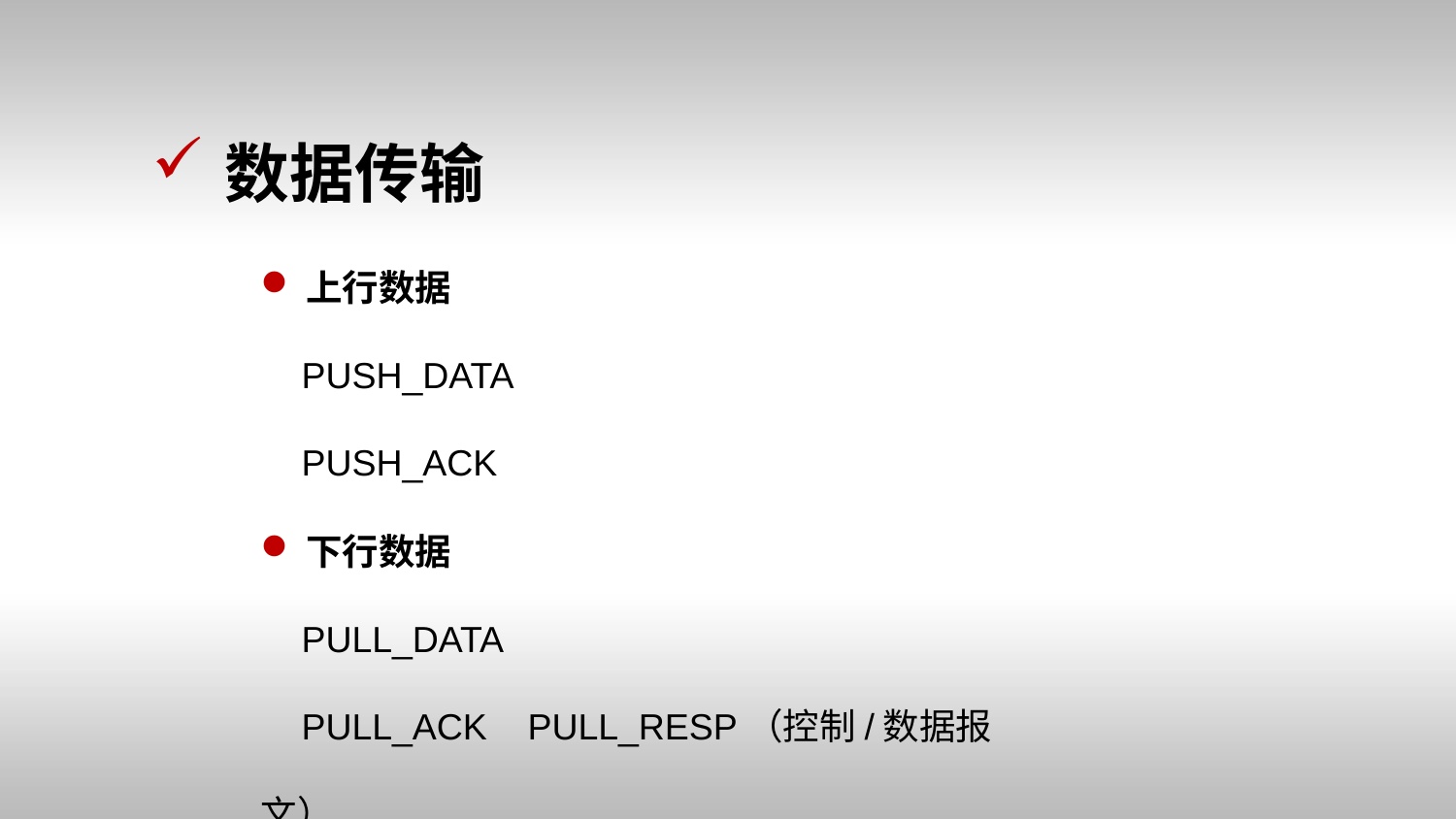

数据传输
上行数据
    PUSH_DATA
    PUSH_ACK
下行数据
    PULL_DATA
    PULL_ACK    PULL_RESP（控制/数据报文）